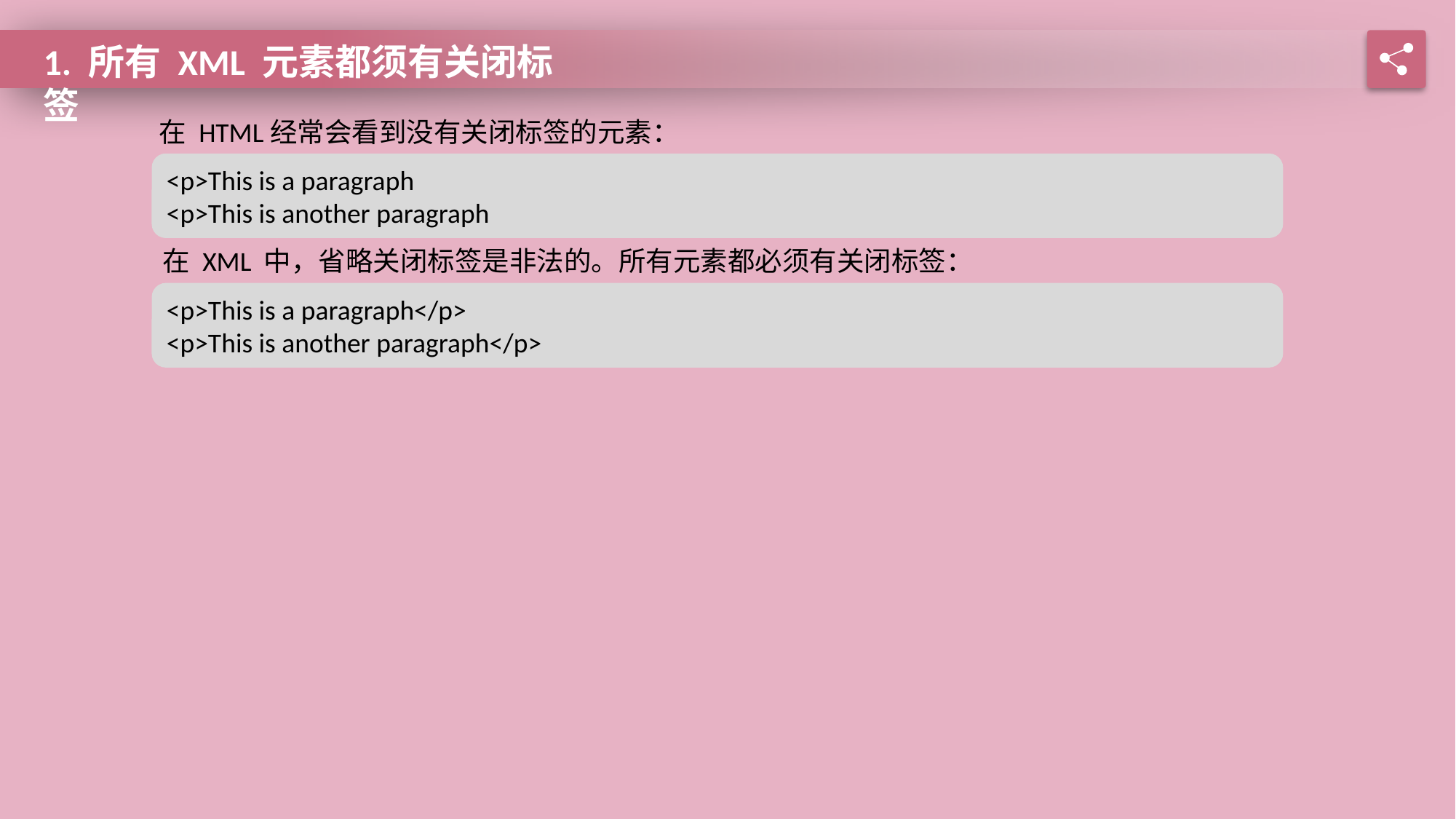

1. 所有 XML 元素都须有关闭标签
在 HTML经常会看到没有关闭标签的元素：
<p>This is a paragraph
<p>This is another paragraph
在 XML 中，省略关闭标签是非法的。所有元素都必须有关闭标签：
<p>This is a paragraph</p>
<p>This is another paragraph</p>